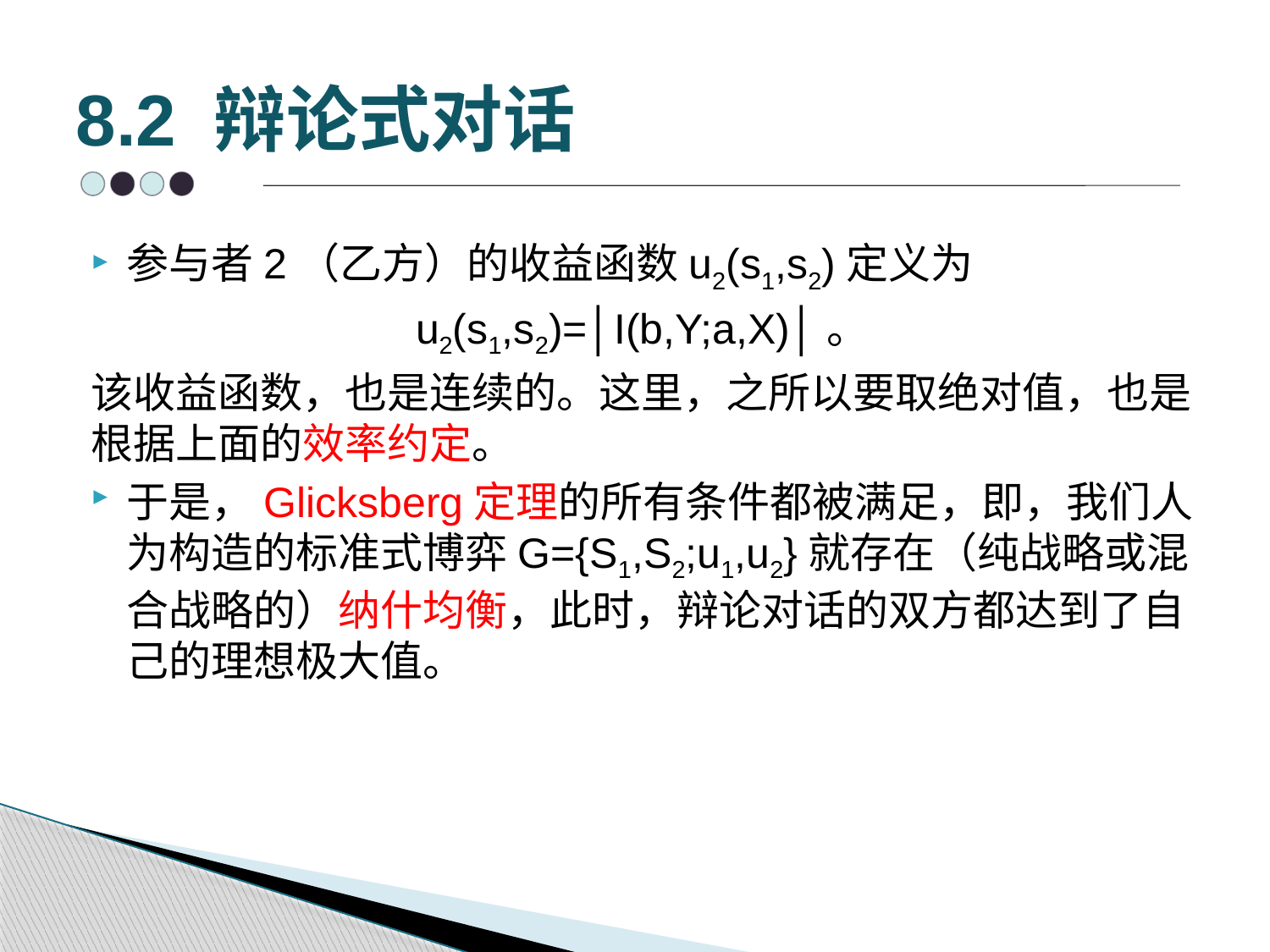

# 8.2 辩论式对话

参与者2（乙方）的收益函数u2(s1,s2)定义为
u2(s1,s2)=│I(b,Y;a,X)│。
该收益函数，也是连续的。这里，之所以要取绝对值，也是根据上面的效率约定。
于是，Glicksberg定理的所有条件都被满足，即，我们人为构造的标准式博弈G={S1,S2;u1,u2}就存在（纯战略或混合战略的）纳什均衡，此时，辩论对话的双方都达到了自己的理想极大值。